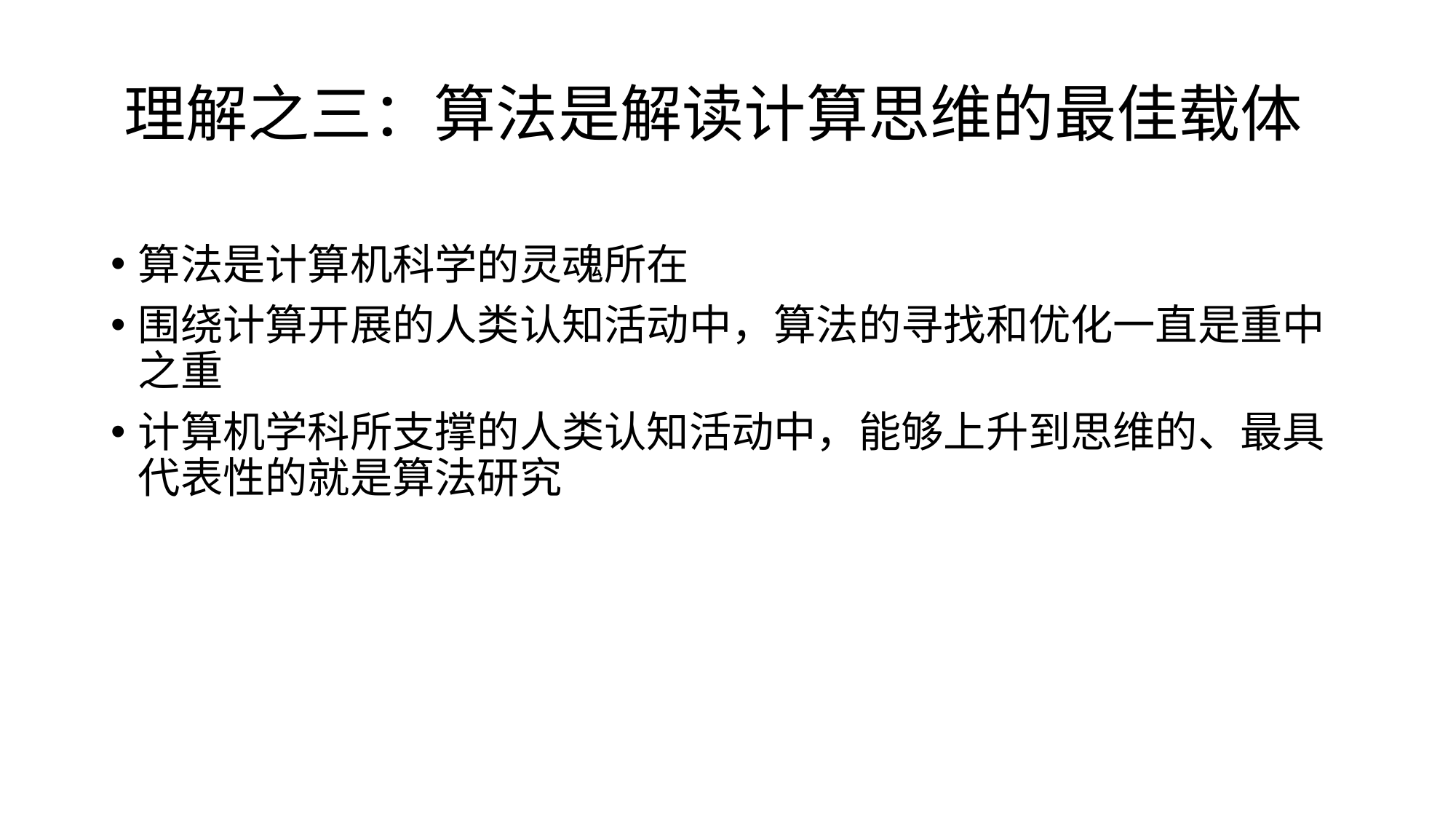

# 理解之三：算法是解读计算思维的最佳载体
算法是计算机科学的灵魂所在
围绕计算开展的人类认知活动中，算法的寻找和优化一直是重中之重
计算机学科所支撑的人类认知活动中，能够上升到思维的、最具代表性的就是算法研究